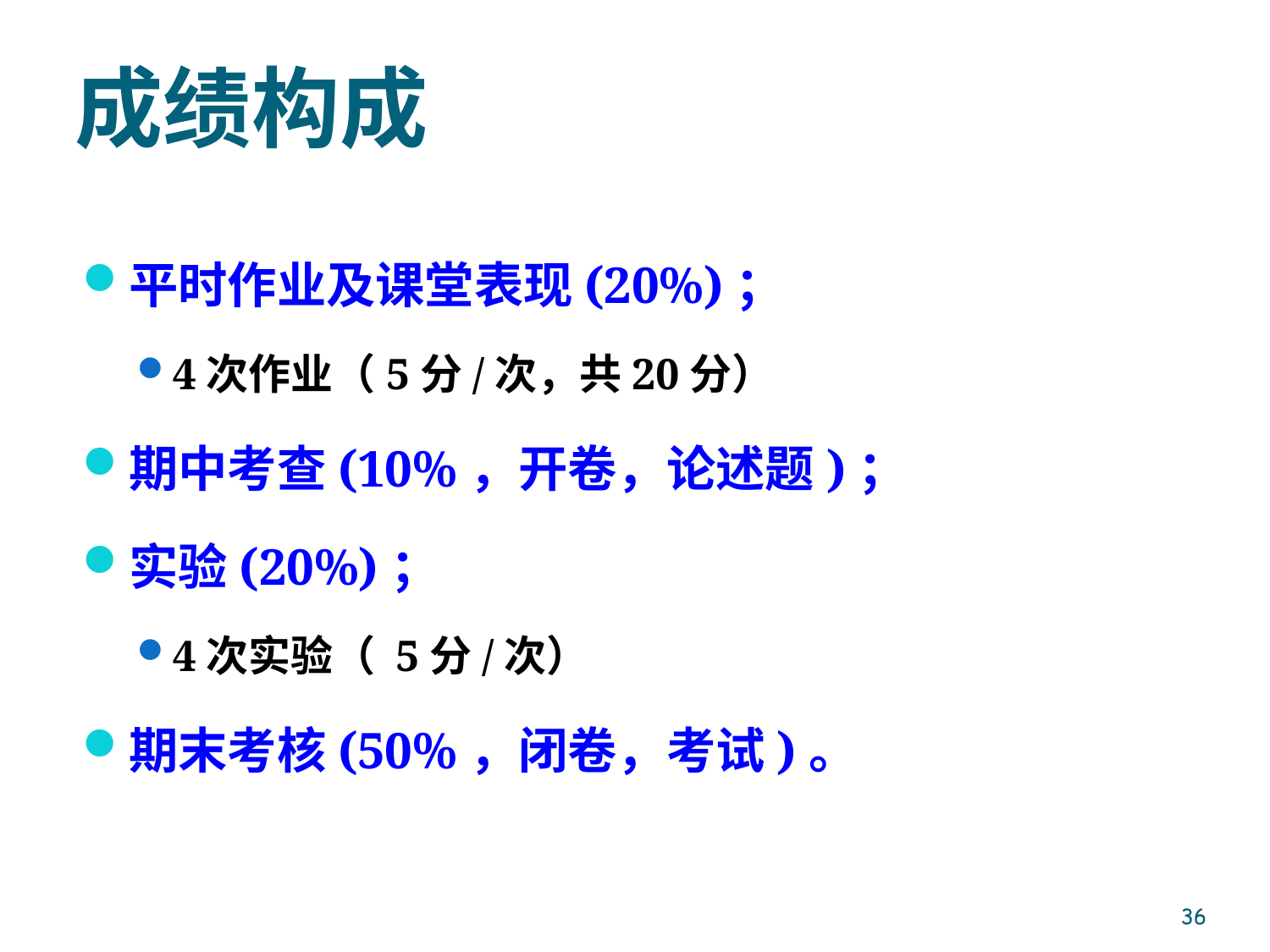

# 成绩构成
平时作业及课堂表现(20%)；
4次作业（5分/次，共20分）
期中考查(10%，开卷，论述题)；
实验(20%)；
4次实验（ 5分/次）
期末考核(50%，闭卷，考试)。

36